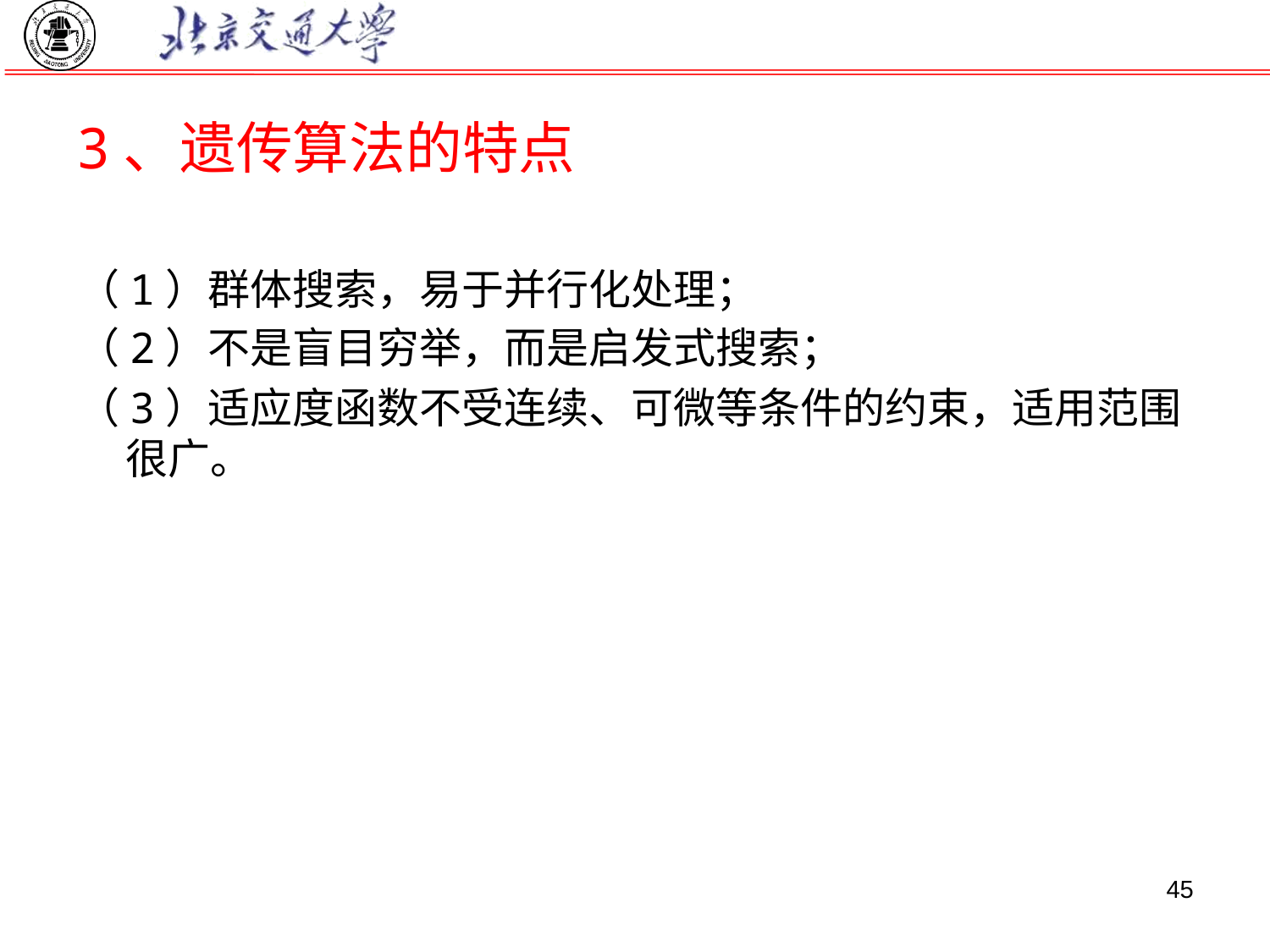

# 3、遗传算法的特点
（1）群体搜索，易于并行化处理；
（2）不是盲目穷举，而是启发式搜索；
（3）适应度函数不受连续、可微等条件的约束，适用范围很广。
45